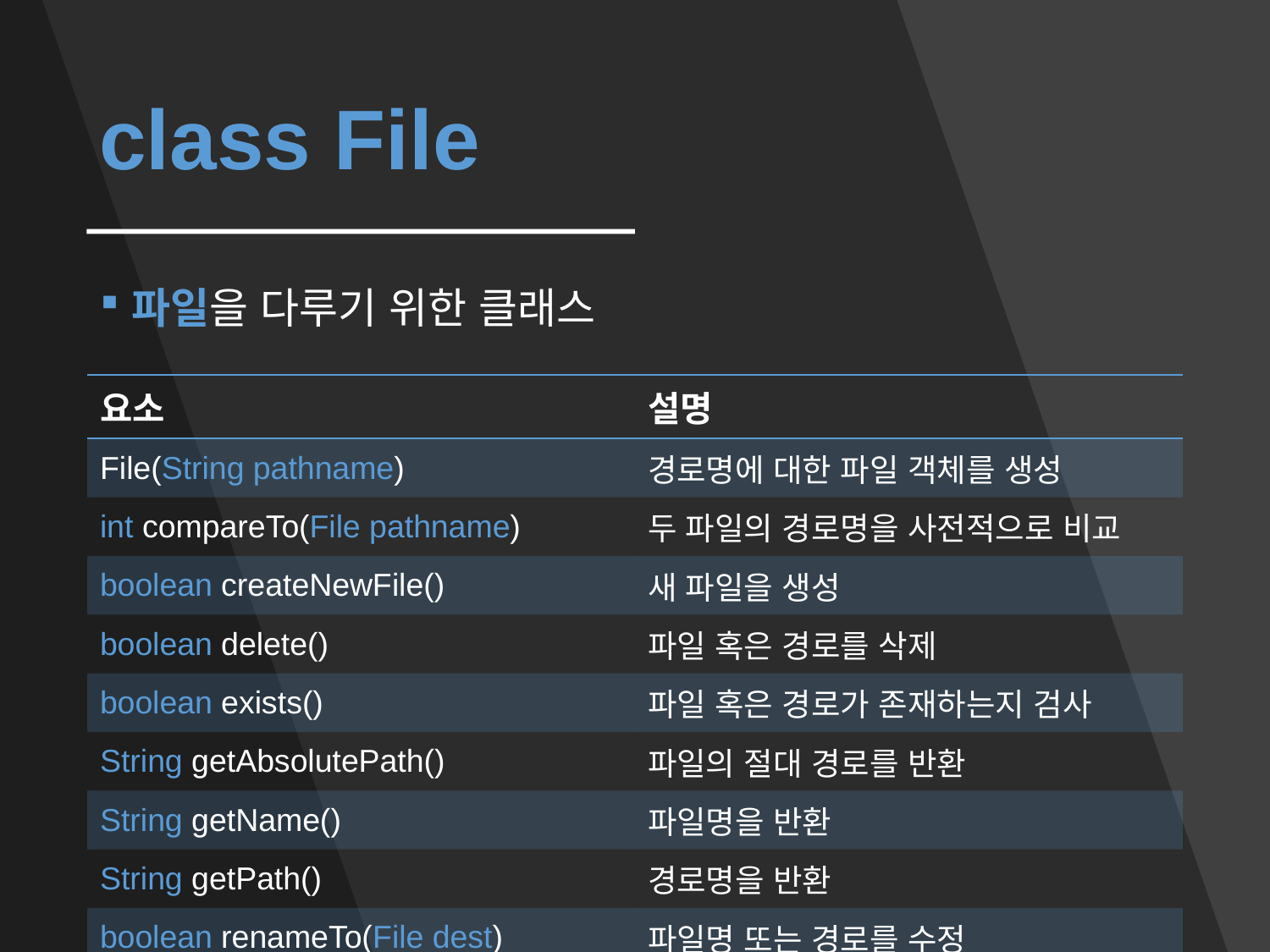

# class File

파일을 다루기 위한 클래스
| 요소 | 설명 |
| --- | --- |
| File(String pathname) | 경로명에 대한 파일 객체를 생성 |
| int compareTo(File pathname) | 두 파일의 경로명을 사전적으로 비교 |
| boolean createNewFile() | 새 파일을 생성 |
| boolean delete() | 파일 혹은 경로를 삭제 |
| boolean exists() | 파일 혹은 경로가 존재하는지 검사 |
| String getAbsolutePath() | 파일의 절대 경로를 반환 |
| String getName() | 파일명을 반환 |
| String getPath() | 경로명을 반환 |
| boolean renameTo(File dest) | 파일명 또는 경로를 수정 |